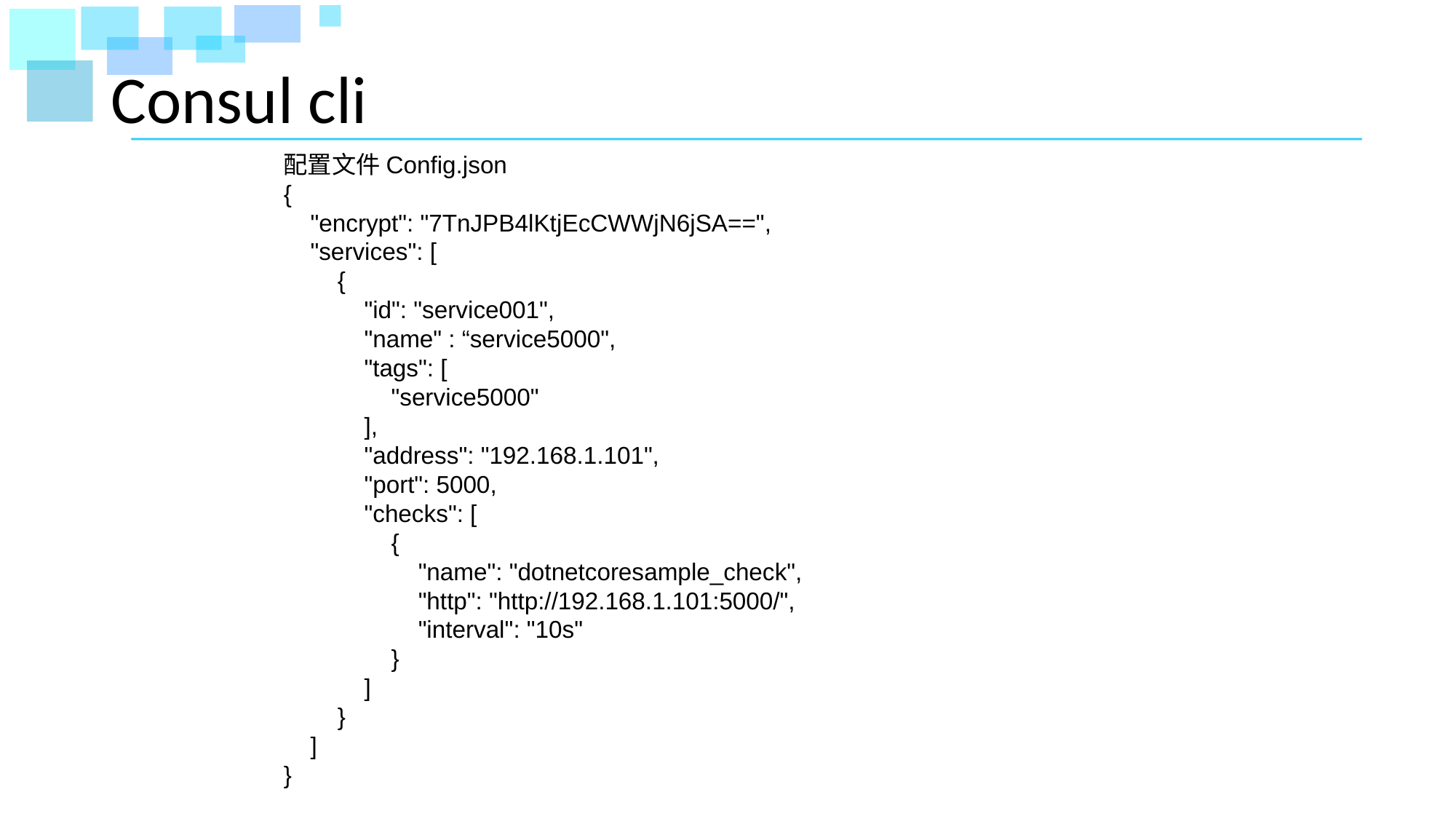

# Consul cli
配置文件Config.json
{
    "encrypt": "7TnJPB4lKtjEcCWWjN6jSA==",
    "services": [
        {
            "id": "service001",
            "name" : “service5000",
            "tags": [
                "service5000"
            ],
            "address": "192.168.1.101",
            "port": 5000,
            "checks": [
                {
                    "name": "dotnetcoresample_check",
                    "http": "http://192.168.1.101:5000/",
                    "interval": "10s"
                }
            ]
        }
    ]
}